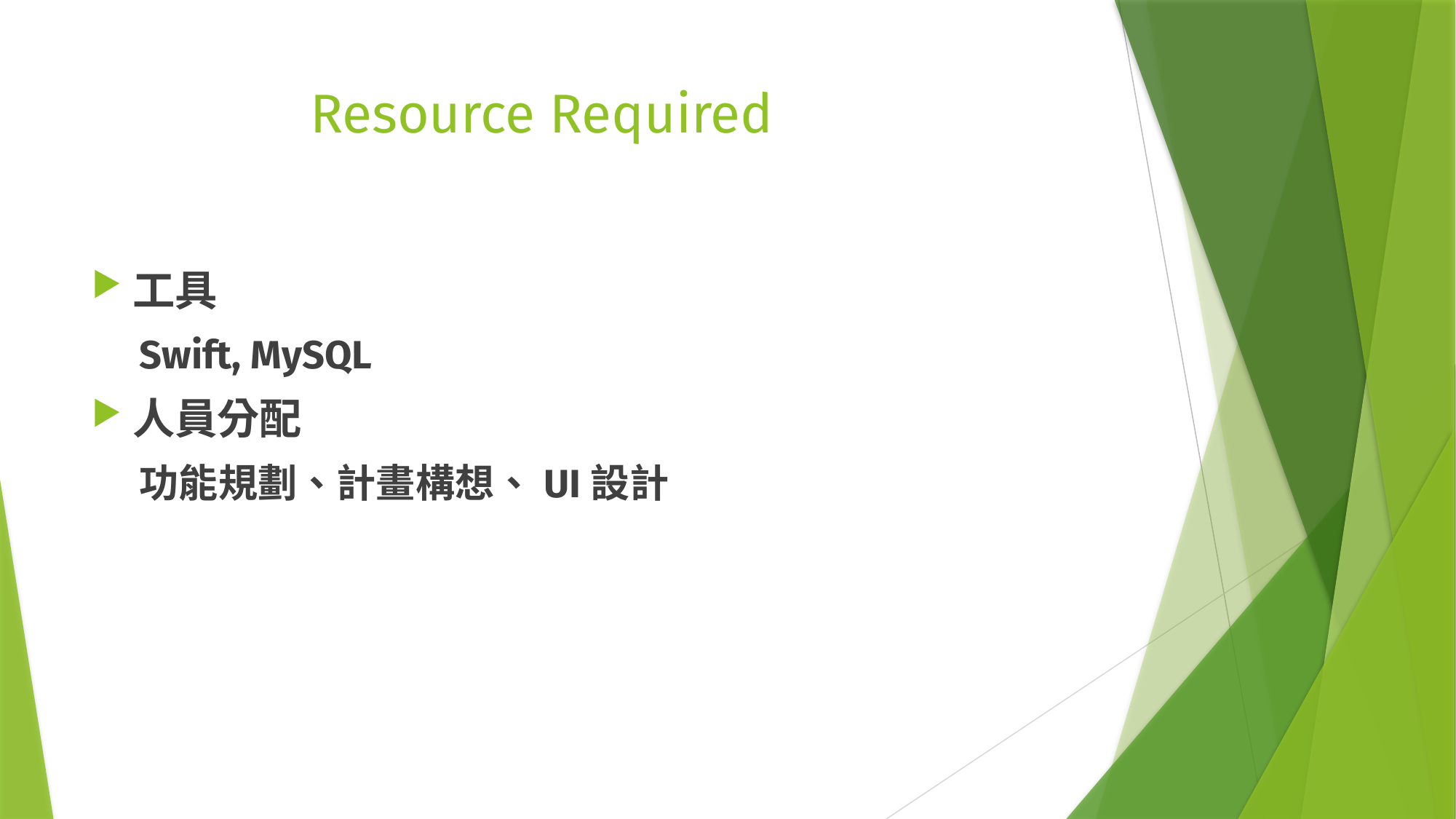

# Resource Required
工具
Swift, MySQL
人員分配
功能規劃、計畫構想、UI設計